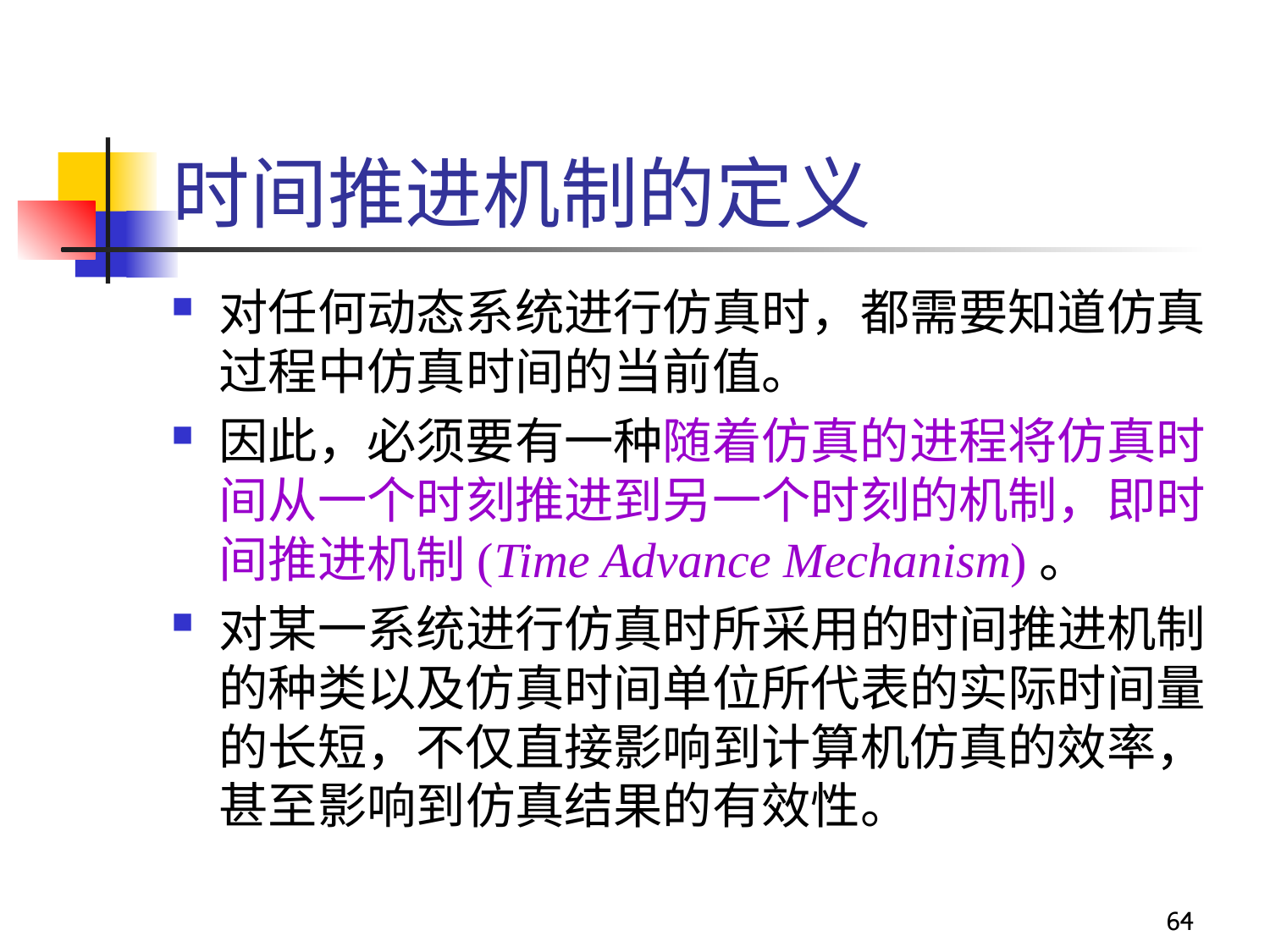

# 时间推进机制的定义
对任何动态系统进行仿真时，都需要知道仿真过程中仿真时间的当前值。
因此，必须要有一种随着仿真的进程将仿真时间从一个时刻推进到另一个时刻的机制，即时间推进机制(Time Advance Mechanism)。
对某一系统进行仿真时所采用的时间推进机制的种类以及仿真时间单位所代表的实际时间量的长短，不仅直接影响到计算机仿真的效率，甚至影响到仿真结果的有效性。
64